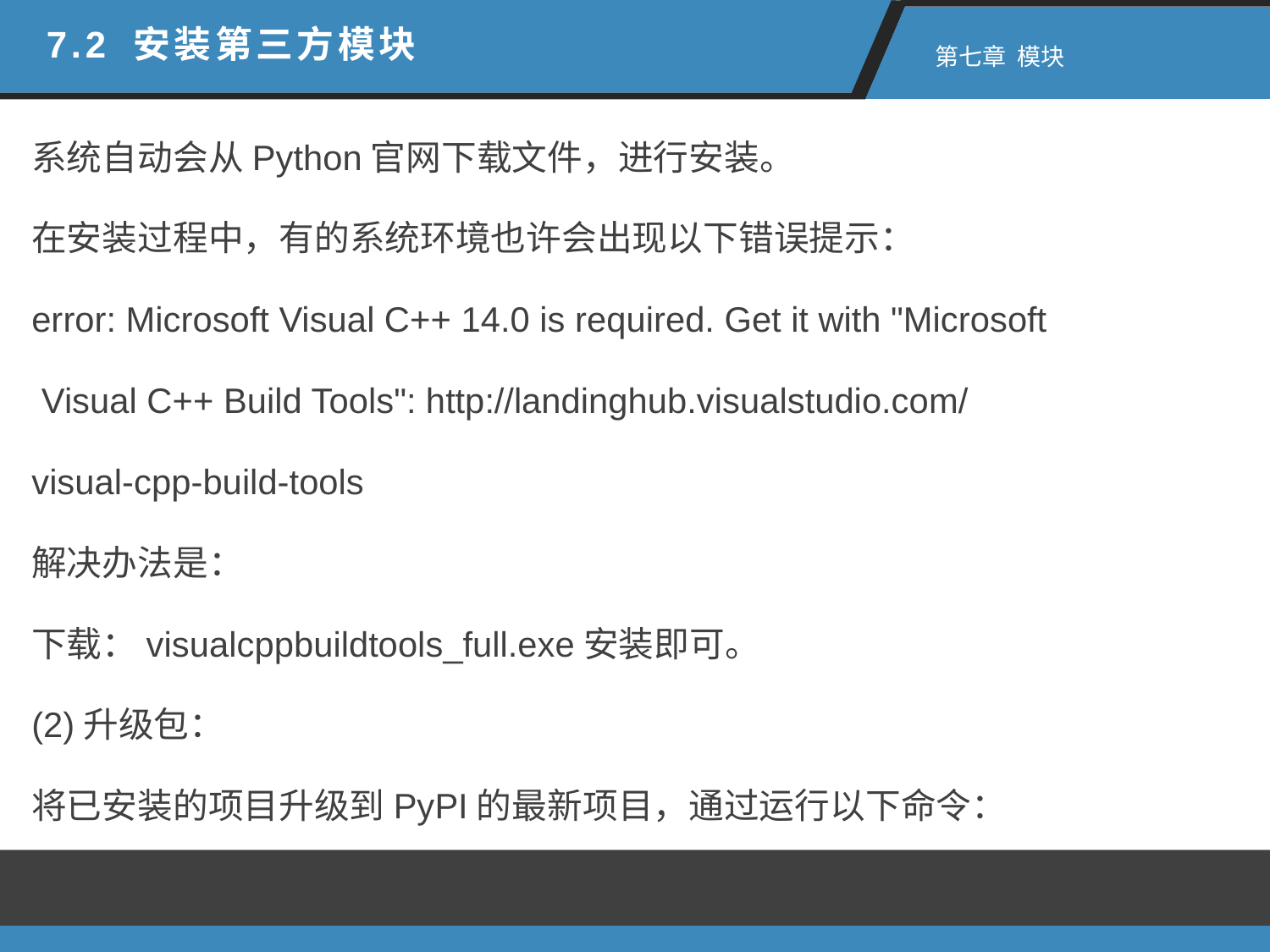

7.2 安装第三方模块
  第七章  模块
系统自动会从Python官网下载文件，进行安装。
在安装过程中，有的系统环境也许会出现以下错误提示：
error: Microsoft Visual C++ 14.0 is required. Get it with "Microsoft
 Visual C++ Build Tools": http://landinghub.visualstudio.com/
visual-cpp-build-tools
解决办法是：
下载：visualcppbuildtools_full.exe安装即可。
(2)升级包：
将已安装的项目升级到PyPI的最新项目，通过运行以下命令：